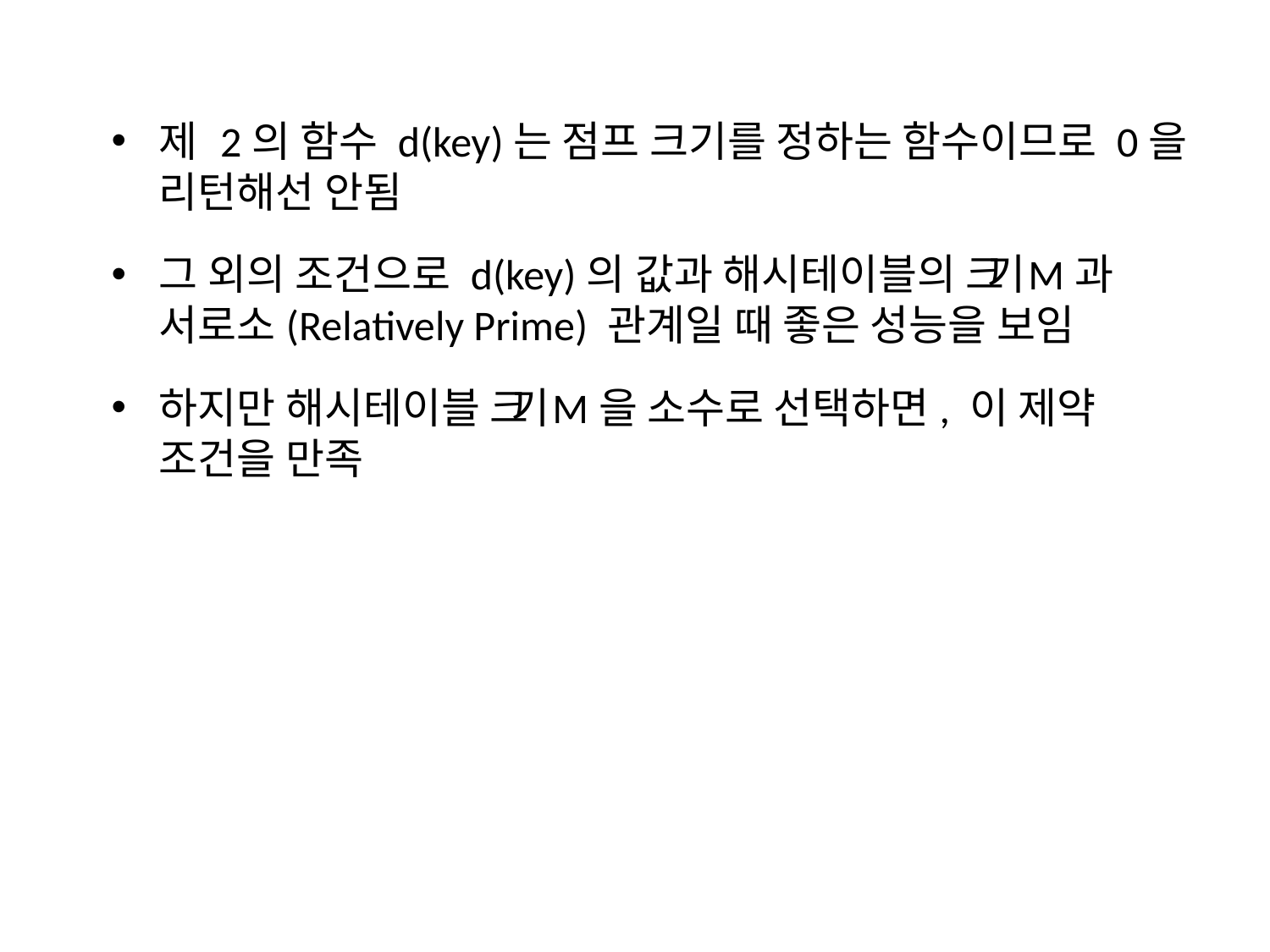

제 2의 함수 d(key)는 점프 크기를 정하는 함수이므로 0을 리턴해선 안됨
그 외의 조건으로 d(key)의 값과 해시테이블의 크기 M과 서로소(Relatively Prime) 관계일 때 좋은 성능을 보임
하지만 해시테이블 크기 M을 소수로 선택하면, 이 제약 조건을 만족